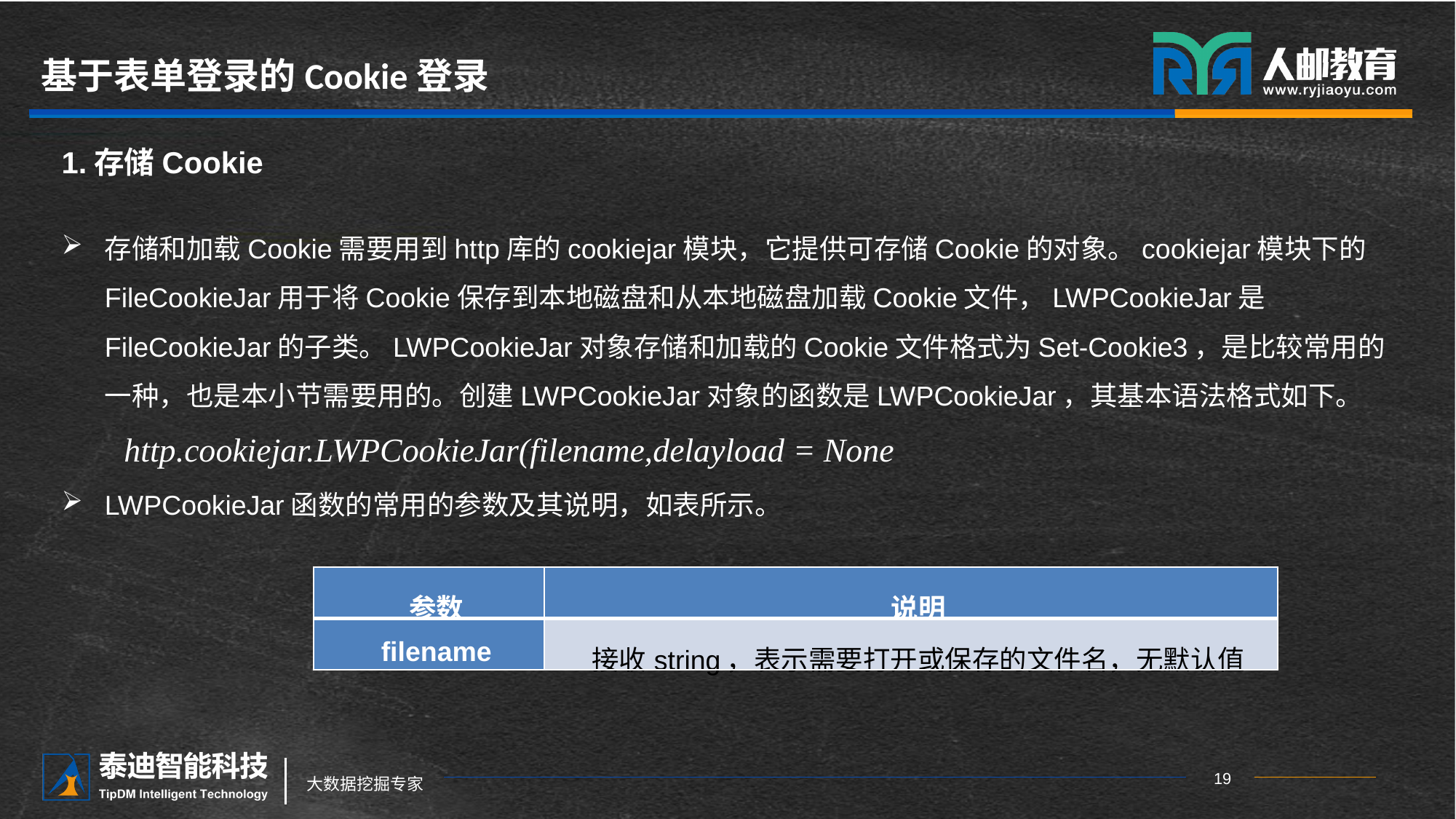

# 基于表单登录的Cookie登录
1.存储Cookie
存储和加载Cookie需要用到http库的cookiejar模块，它提供可存储Cookie的对象。cookiejar模块下的FileCookieJar用于将Cookie保存到本地磁盘和从本地磁盘加载Cookie文件，LWPCookieJar是FileCookieJar的子类。LWPCookieJar对象存储和加载的Cookie文件格式为Set-Cookie3，是比较常用的一种，也是本小节需要用的。创建LWPCookieJar对象的函数是LWPCookieJar，其基本语法格式如下。

LWPCookieJar函数的常用的参数及其说明，如表所示。

http.cookiejar.LWPCookieJar(filename,delayload = None
| 参数 | 说明 |
| --- | --- |
| filename | 接收string，表示需要打开或保存的文件名，无默认值 |